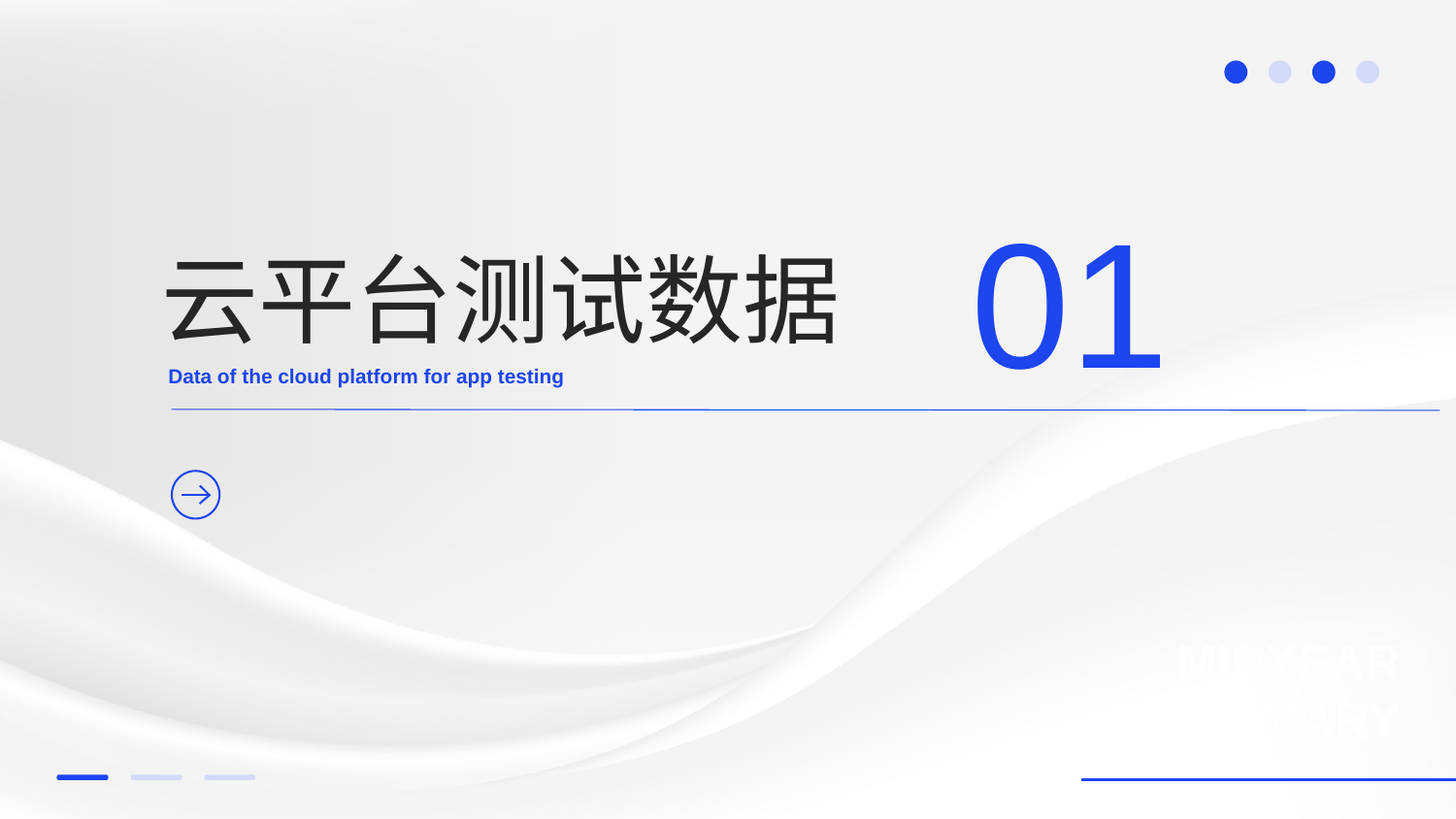

01
云平台测试数据
Data of the cloud platform for app testing

MIDYEAR SUMMARY